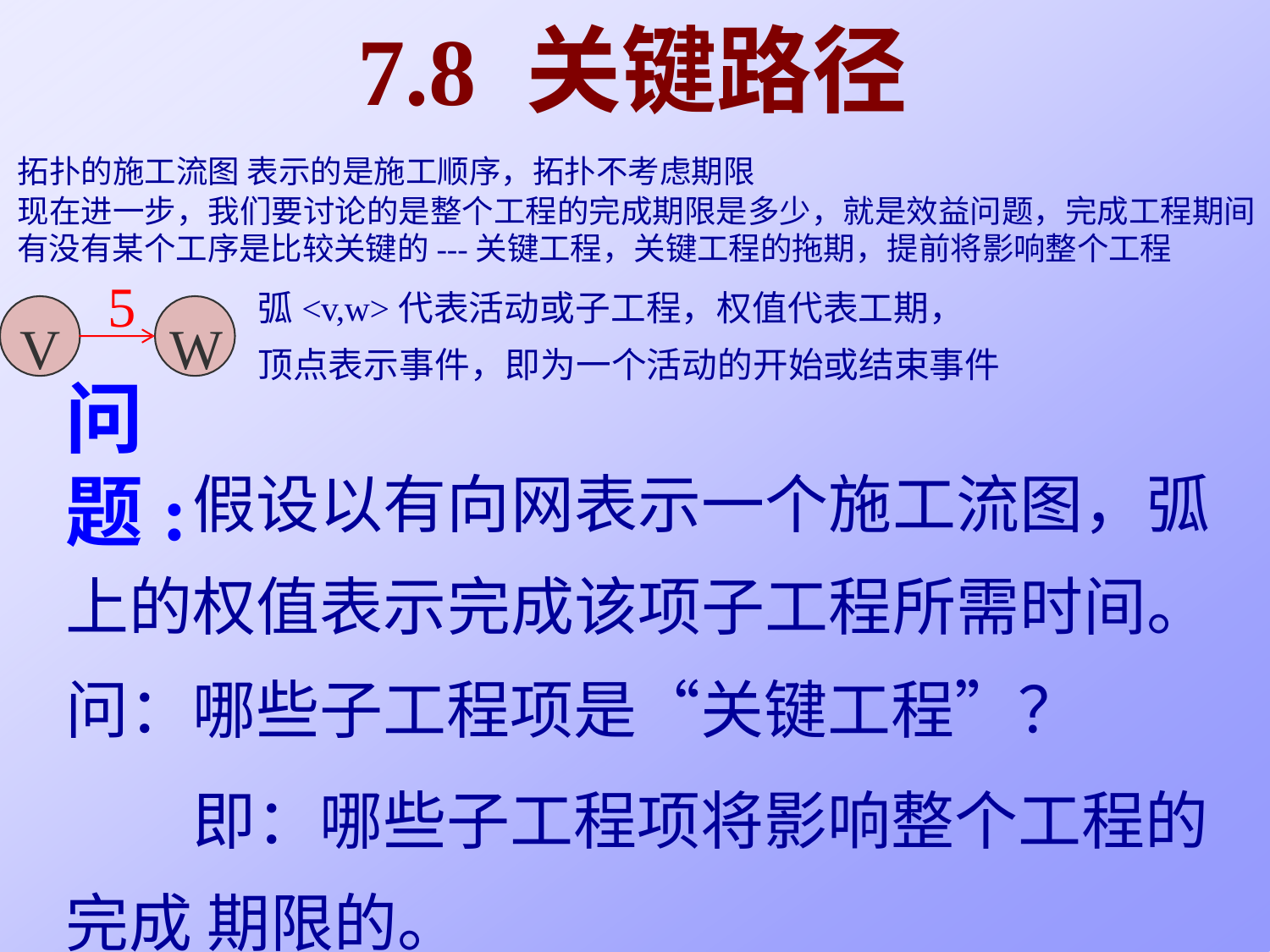

# 7.8	关键路径
拓扑的施工流图 表示的是施工顺序，拓扑不考虑期限
现在进一步，我们要讨论的是整个工程的完成期限是多少，就是效益问题，完成工程期间
有没有某个工序是比较关键的---关键工程，关键工程的拖期，提前将影响整个工程
5
弧<v,w>代表活动或子工程，权值代表工期，
顶点表示事件，即为一个活动的开始或结束事件

V	W

问题:
假设以有向网表示一个施工流图，弧 上的权值表示完成该项子工程所需时间。 问：哪些子工程项是“关键工程”？
即：哪些子工程项将影响整个工程的完成 期限的。